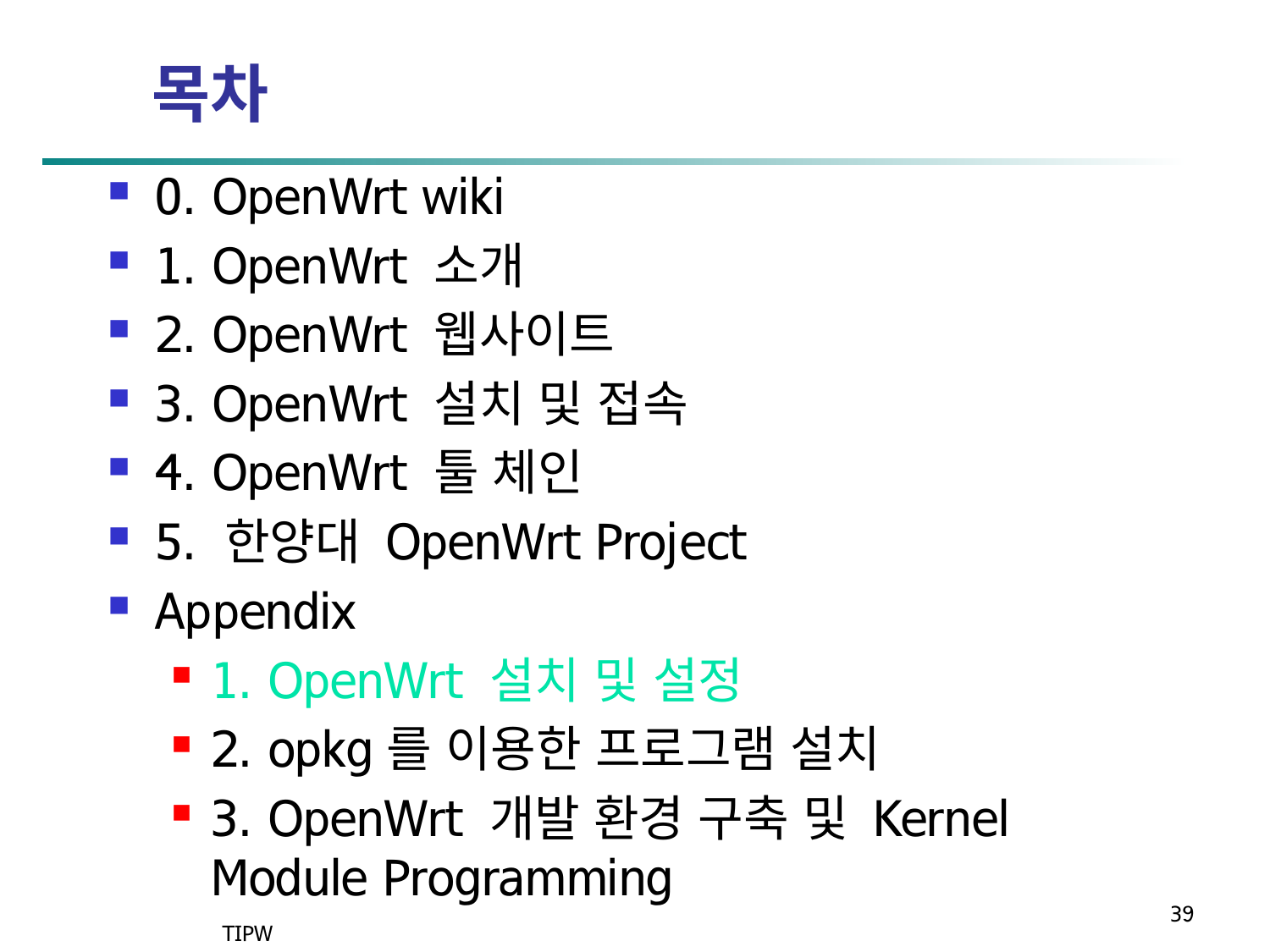

# 목차
0. OpenWrt wiki
1. OpenWrt 소개
2. OpenWrt 웹사이트
3. OpenWrt 설치 및 접속
4. OpenWrt 툴 체인
5. 한양대 OpenWrt Project
Appendix
1. OpenWrt 설치 및 설정
2. opkg를 이용한 프로그램 설치
3. OpenWrt 개발 환경 구축 및 Kernel Module Programming

39
TIPW